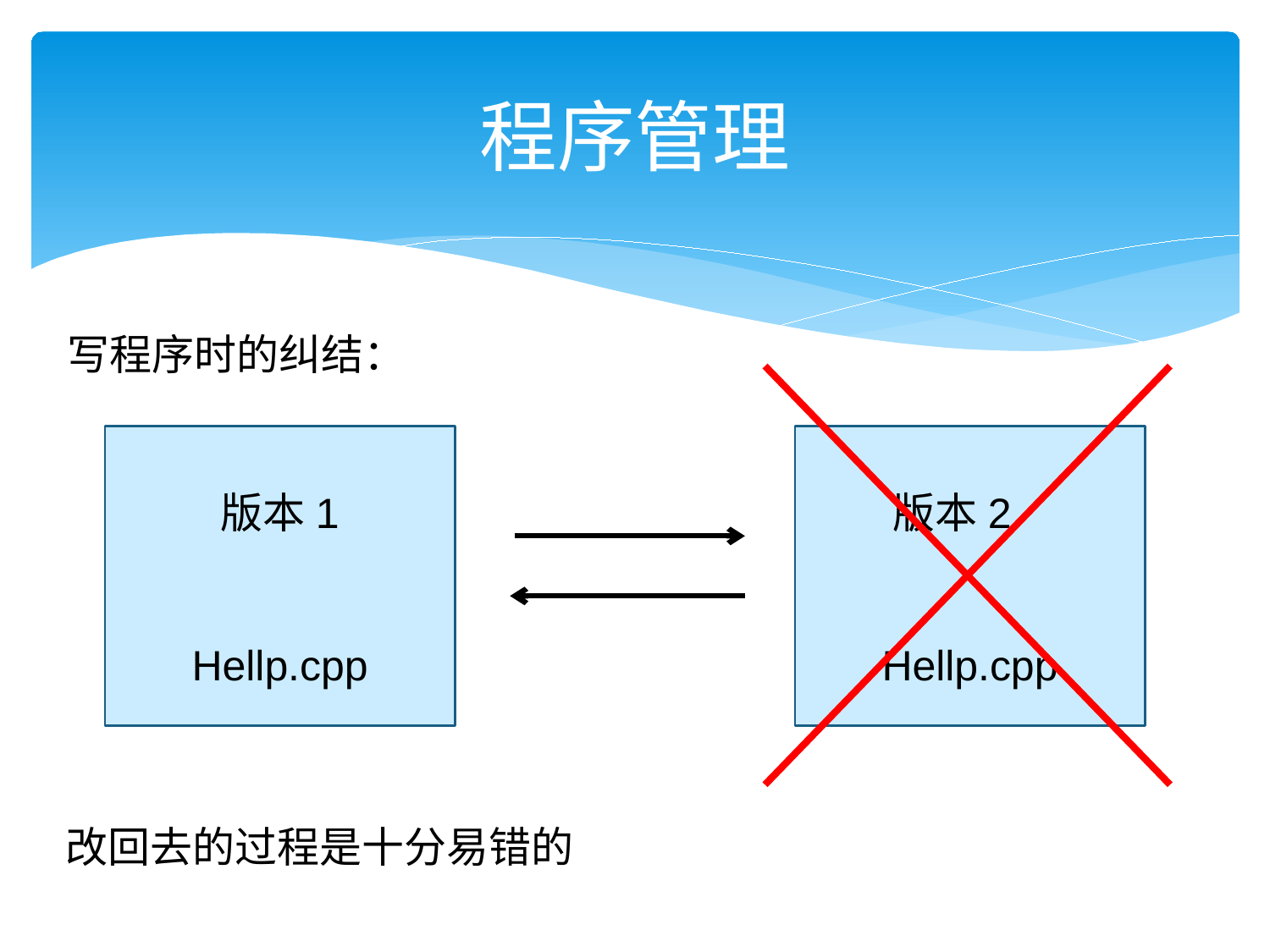

# 程序管理
写程序时的纠结：

版本1

Hellp.cpp
版本2

Hellp.cpp
改回去的过程是十分易错的